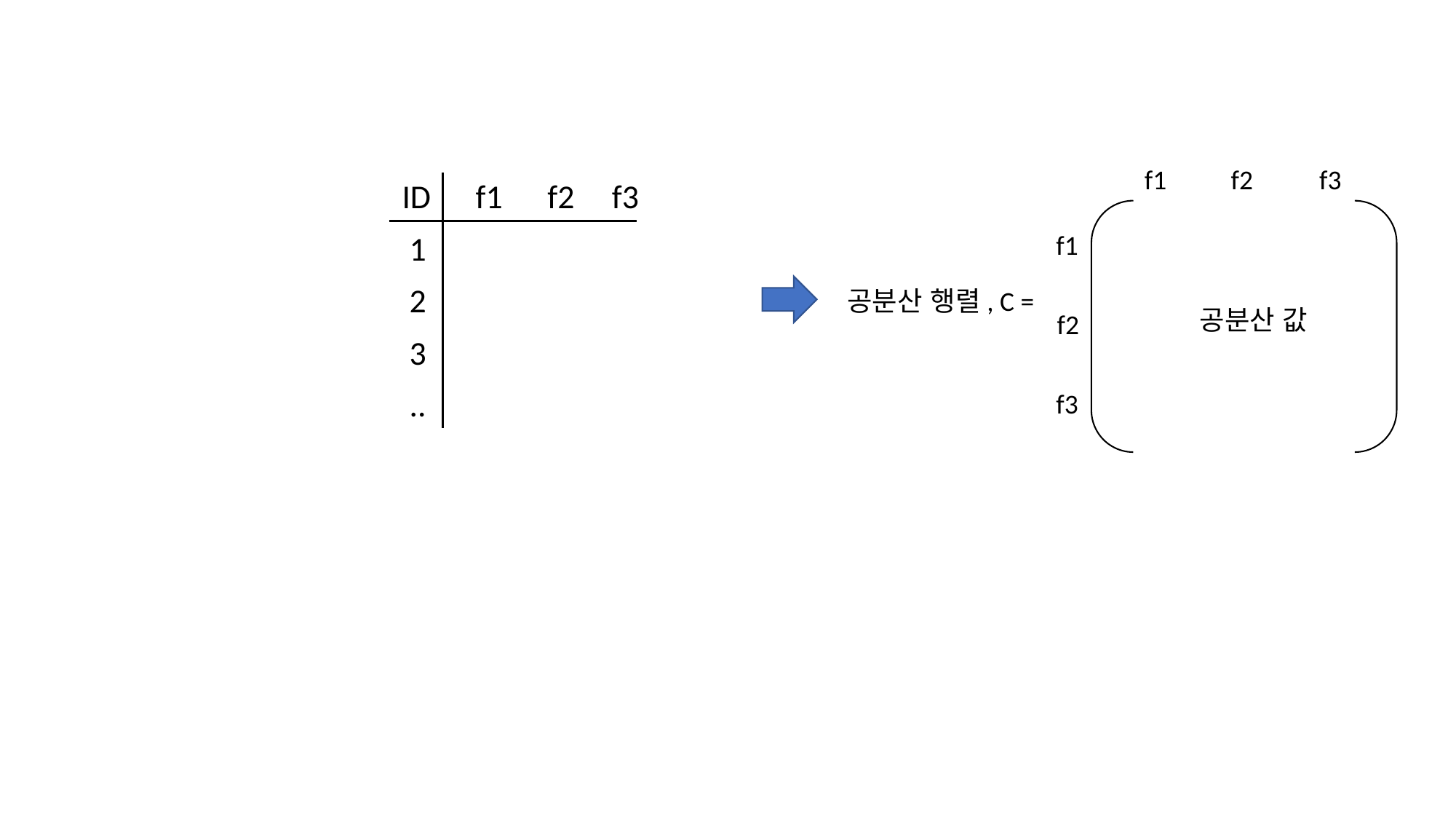

f1
f2
f3
ID      f1      f2     f3
 1
 2
 3
 ..

f1

공분산 행렬, C =
공분산 값
f2
f3